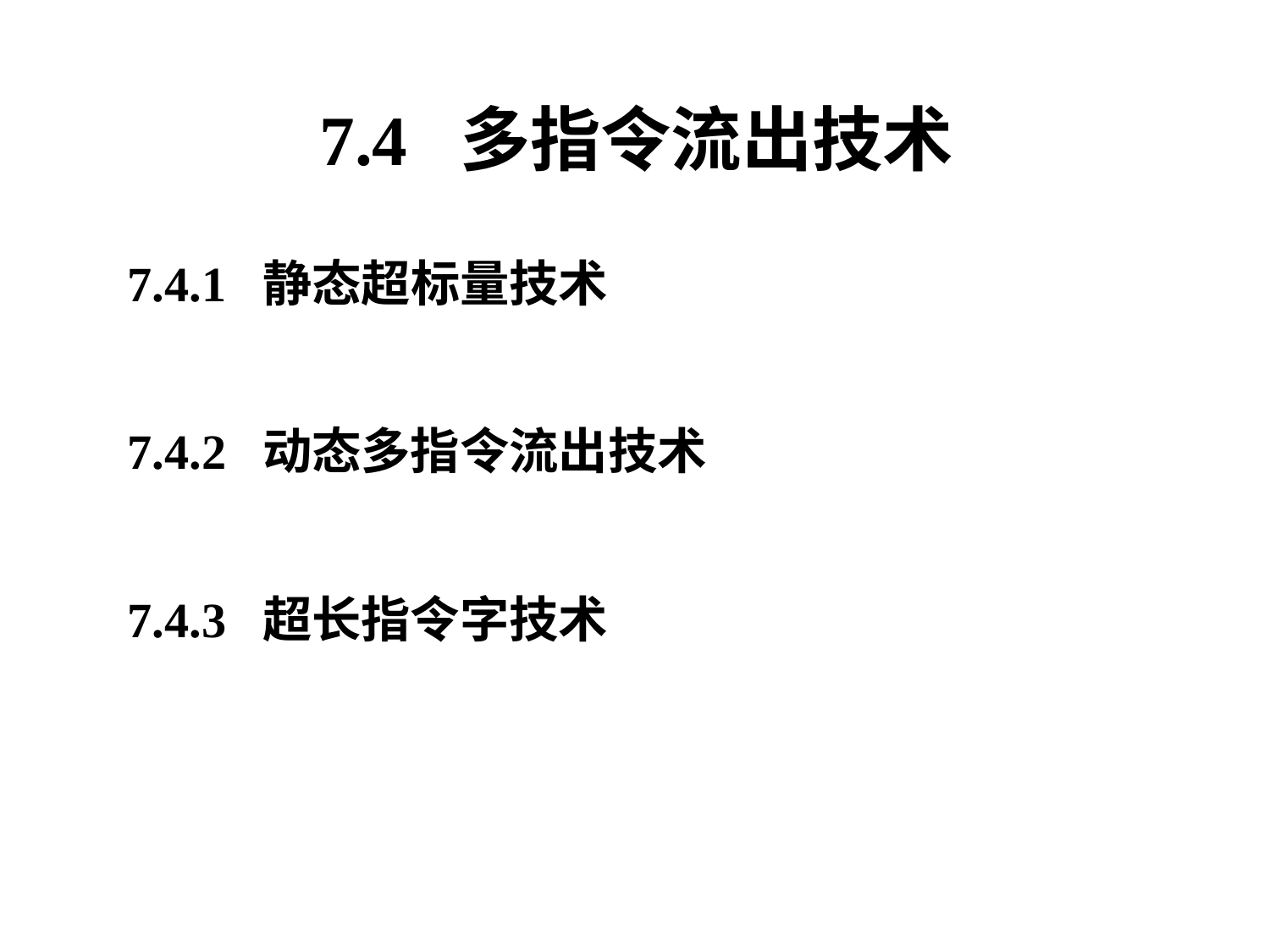

# 7.4  多指令流出技术
7.4.1  静态超标量技术

7.4.2  动态多指令流出技术

7.4.3  超长指令字技术